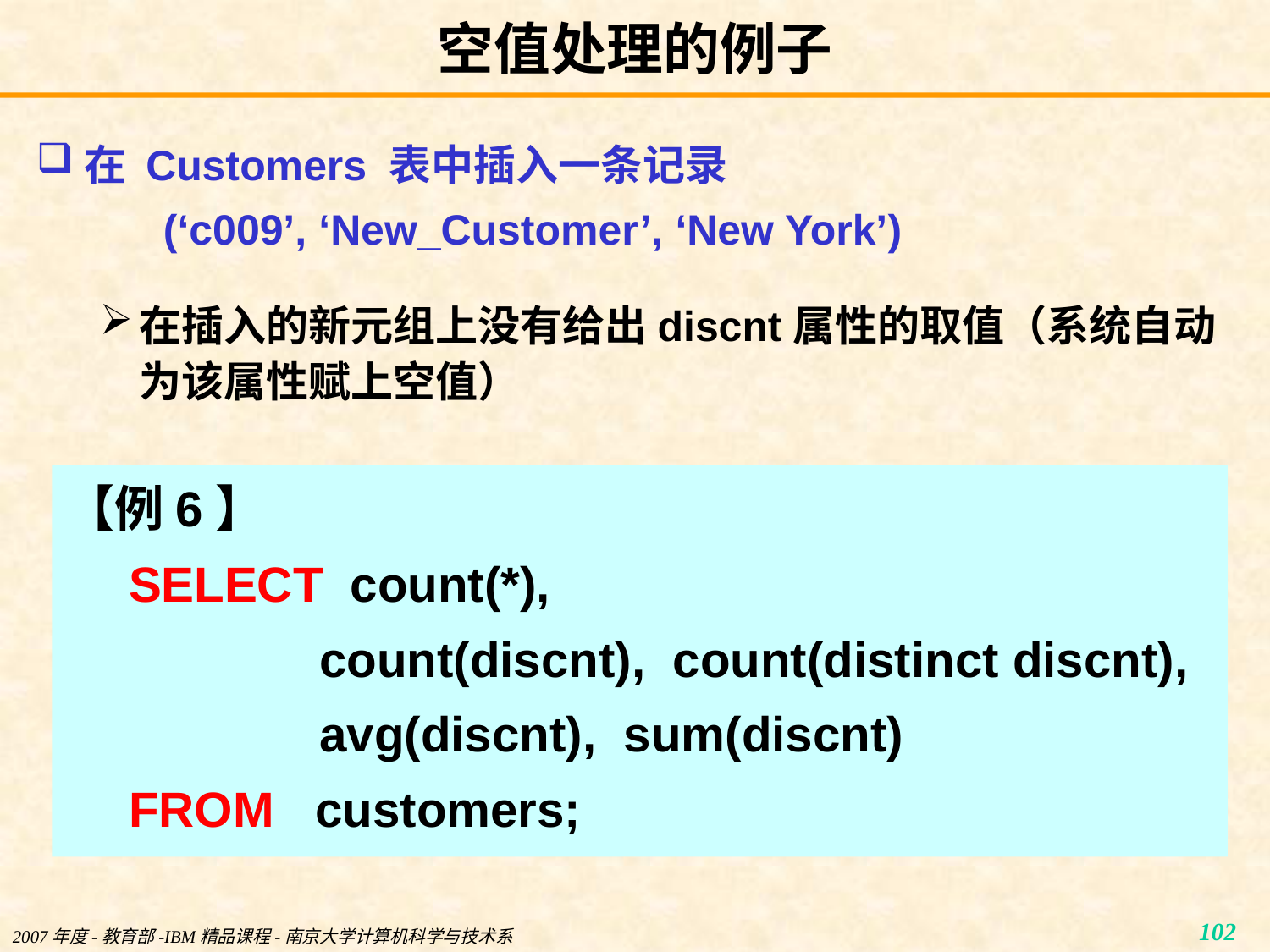

# 空值处理的例子
在 Customers 表中插入一条记录
(‘c009’, ‘New_Customer’, ‘New York’)

在插入的新元组上没有给出discnt属性的取值（系统自动为该属性赋上空值）
【例6】
SELECT  count(*),
count(discnt),  count(distinct discnt),
avg(discnt),  sum(discnt)
FROM   customers;
102
2007年度-教育部-IBM精品课程-南京大学计算机科学与技术系